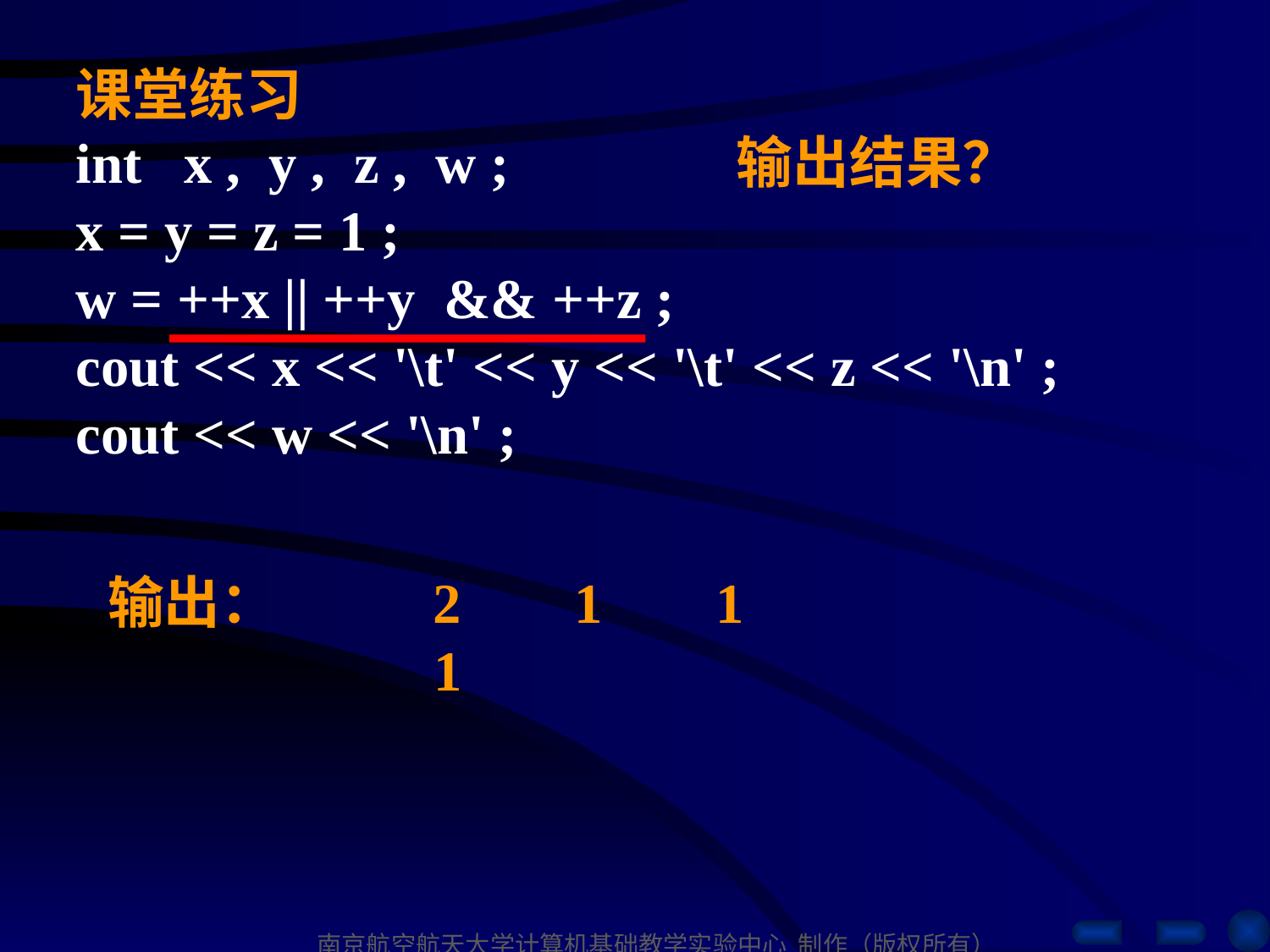

课堂练习
int   x ,  y ,  z ,  w ;               输出结果？
x = y = z = 1 ;
w = ++x || ++y  && ++z ;
cout << x << '\t' << y << '\t' << z << '\n' ;
cout << w << '\n' ;

输出：           2        1        1
                       1